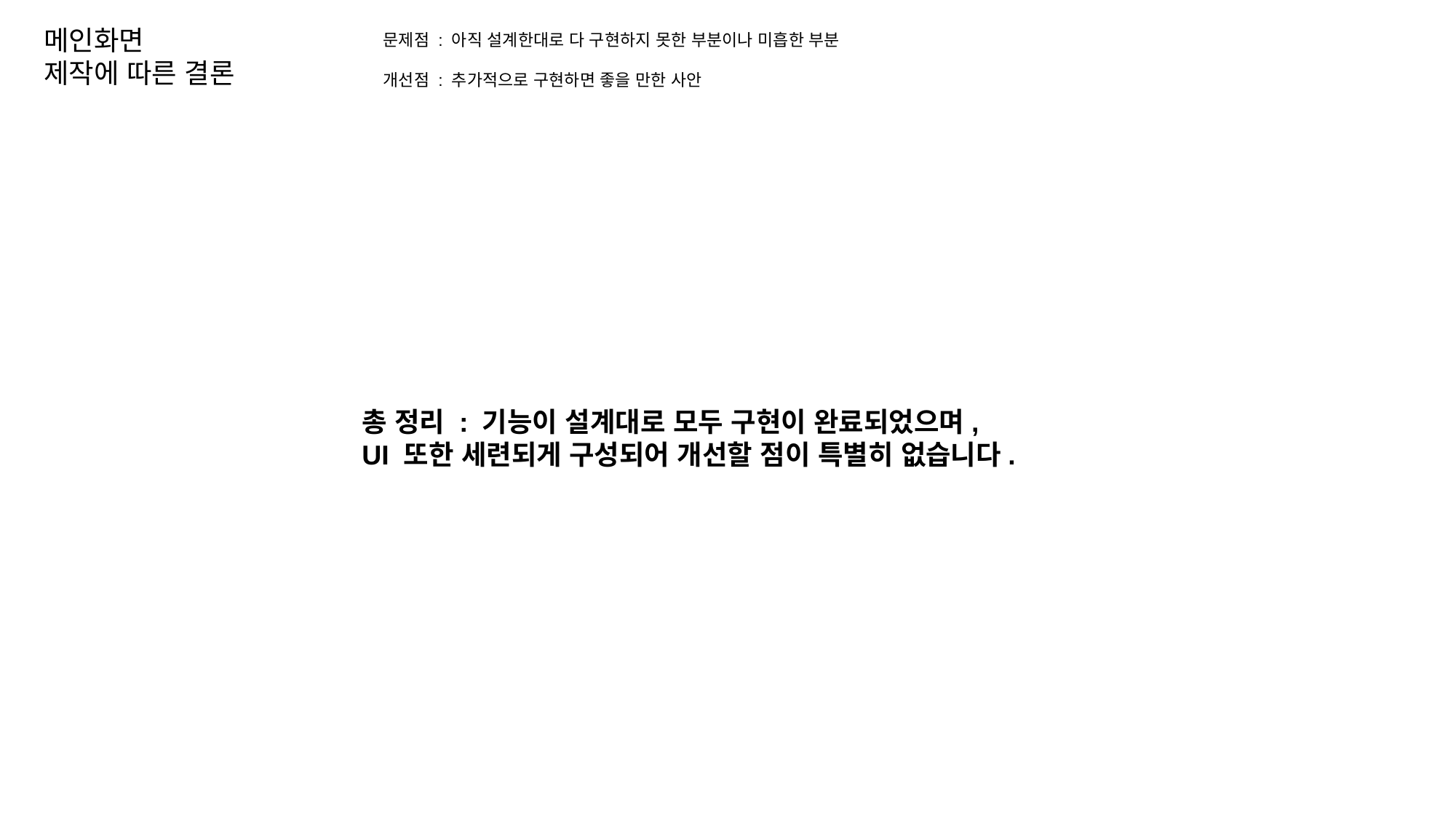

메인화면
제작에 따른 결론
문제점 : 아직 설계한대로 다 구현하지 못한 부분이나 미흡한 부분

개선점 : 추가적으로 구현하면 좋을 만한 사안
총 정리 : 기능이 설계대로 모두 구현이 완료되었으며,
UI 또한 세련되게 구성되어 개선할 점이 특별히 없습니다.